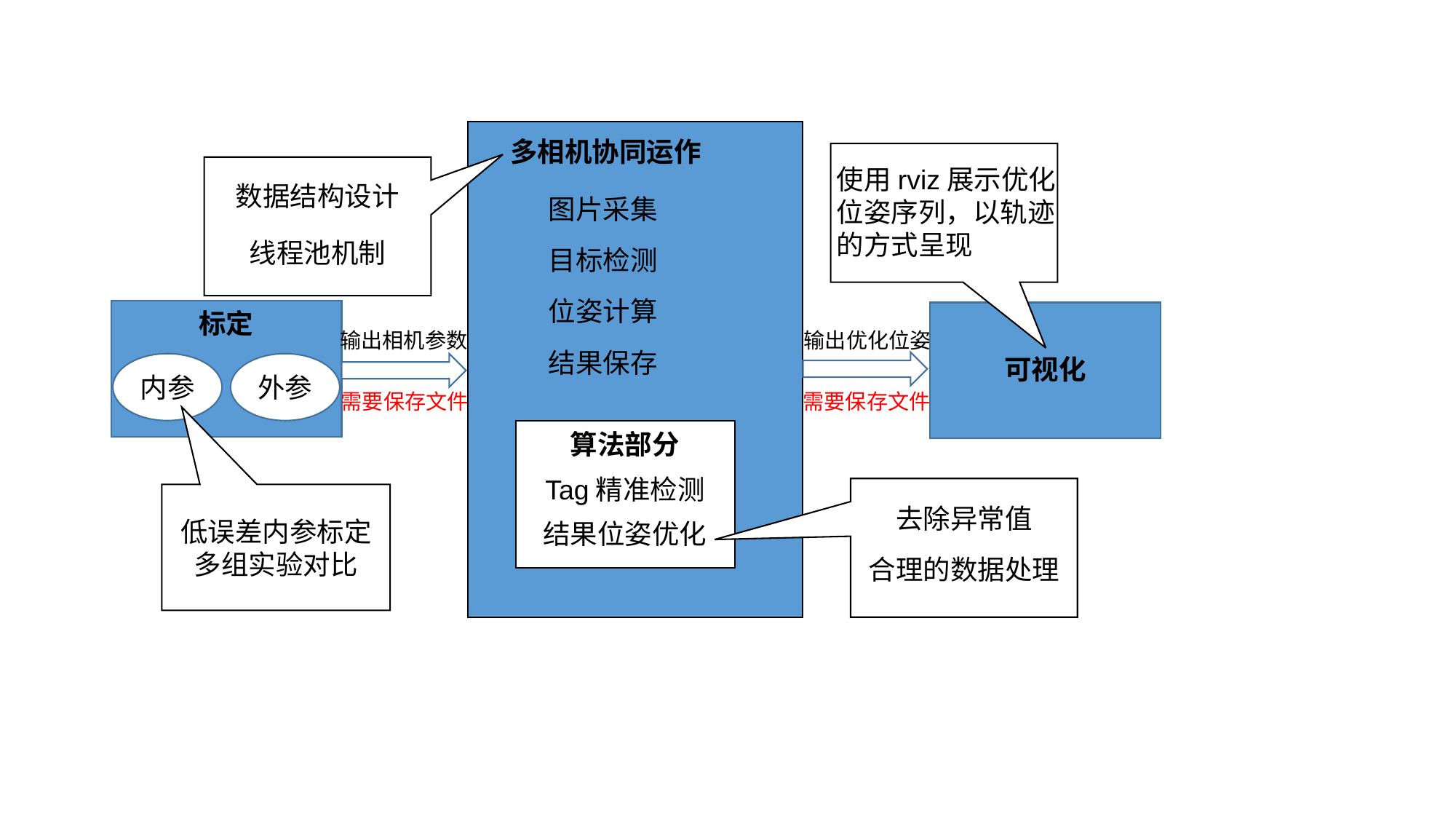

多相机协同运作

使用rviz展示优化
位姿序列，以轨迹
的方式呈现

数据结构设计
线程池机制
图片采集
目标检测
位姿计算

标定
内参
外参

输出相机参数
输出优化位姿
结果保存
可视化

需要保存文件
需要保存文件

算法部分
Tag精准检测

去除异常值
结果位姿优化
合理的数据处理
低误差内参标定
多组实验对比